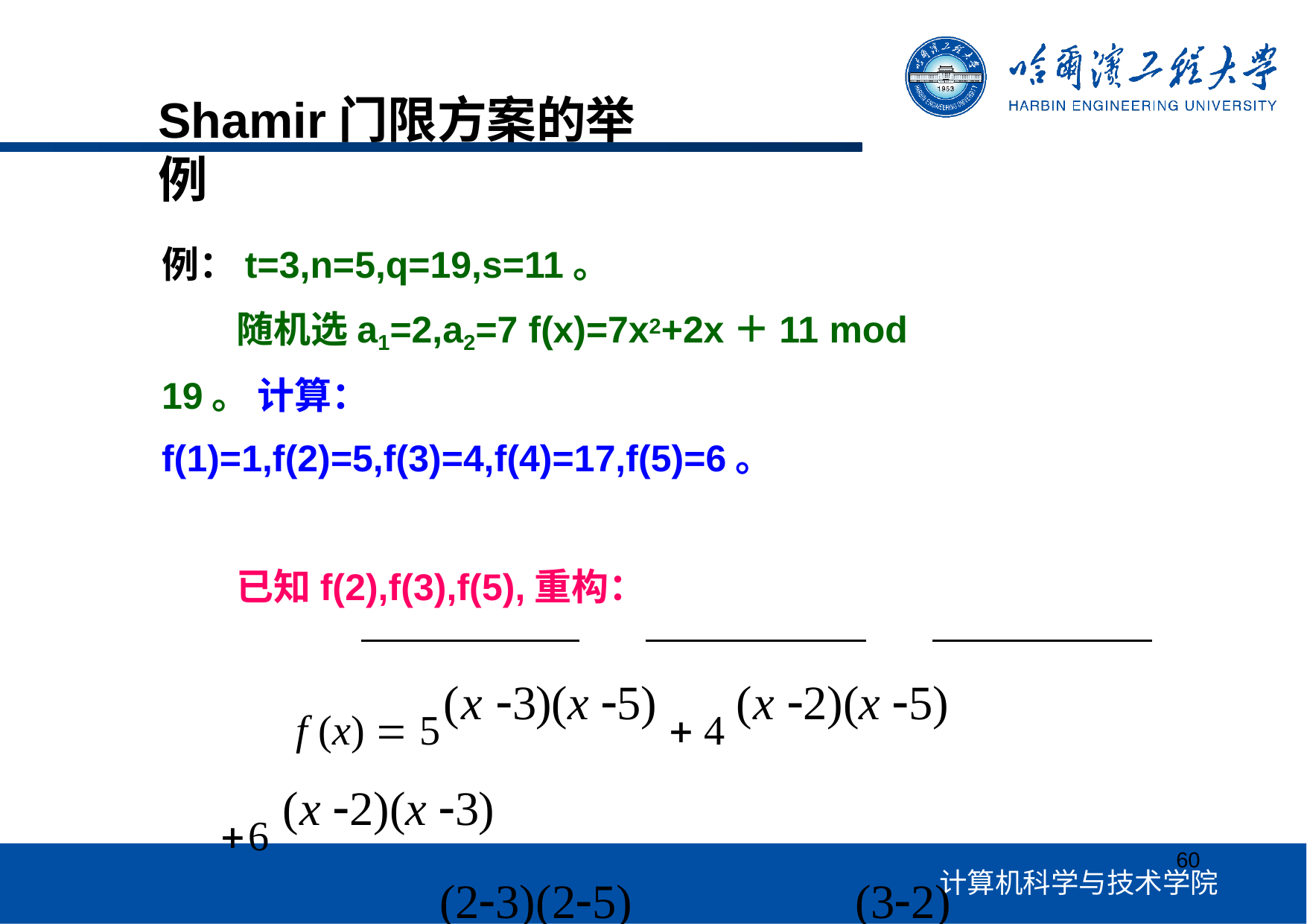

# Shamir门限方案的举例
例：t=3,n=5,q=19,s=11。
随机选a1=2,a2=7 f(x)=7x2+2x＋11 mod 19。 计算：f(1)=1,f(2)=5,f(3)=4,f(4)=17,f(5)=6。

已知f(2),f(3),f(5),重构：

f (x) = 5(x −3)(x −5) + 4 (x −2)(x −5) +6 (x −2)(x −3)
(2−3)(2−5)	(3−2)(3−5)	(5−2)(5−3)
= 7x2 +2x +11

60